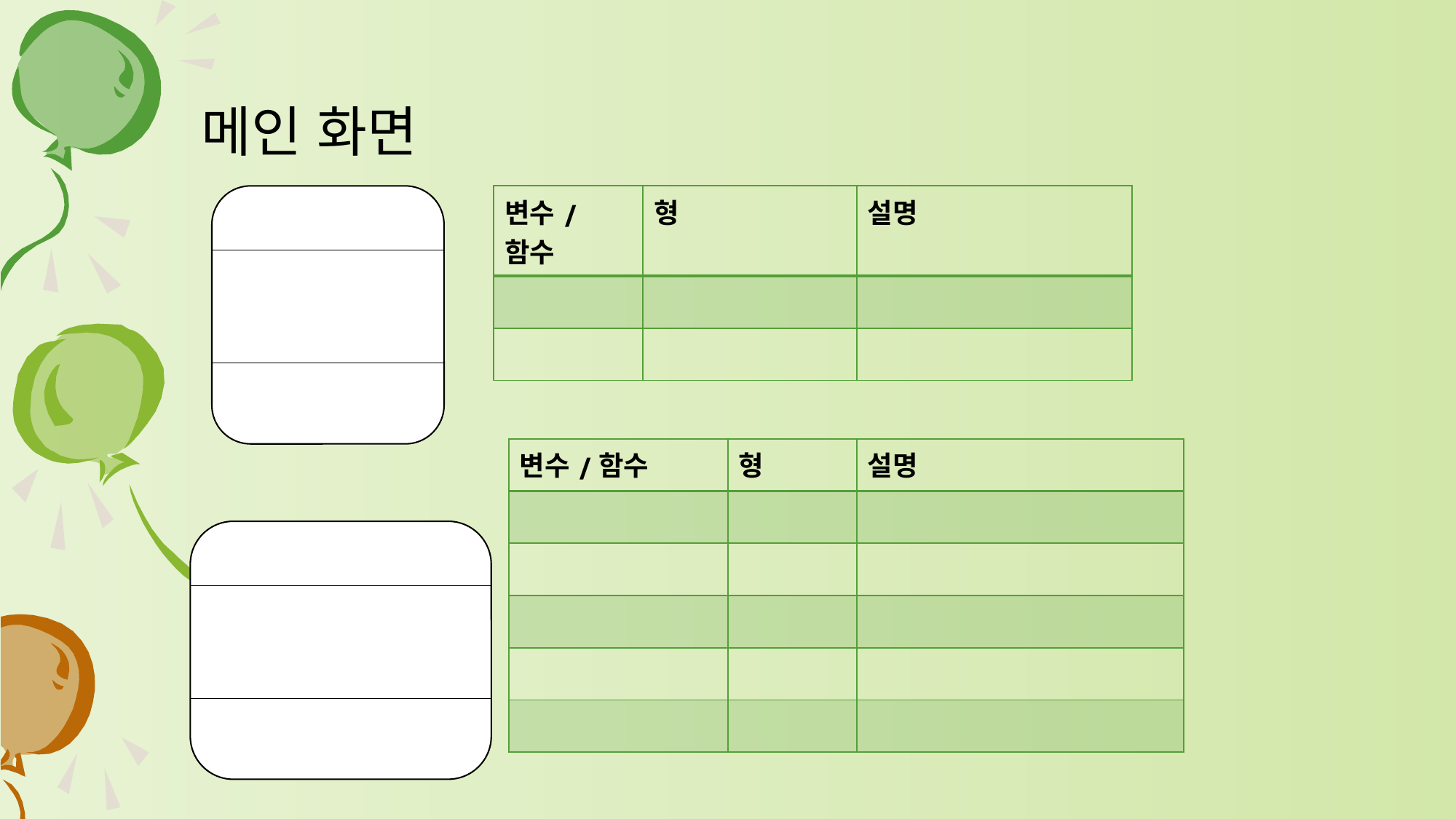

# 메인 화면

| 변수/함수 | 형 | 설명 |
| --- | --- | --- |
|  |  |  |
|  |  |  |
| 변수/함수 | 형 | 설명 |
| --- | --- | --- |
|  |  |  |
|  |  |  |
|  |  |  |
|  |  |  |
|  |  |  |